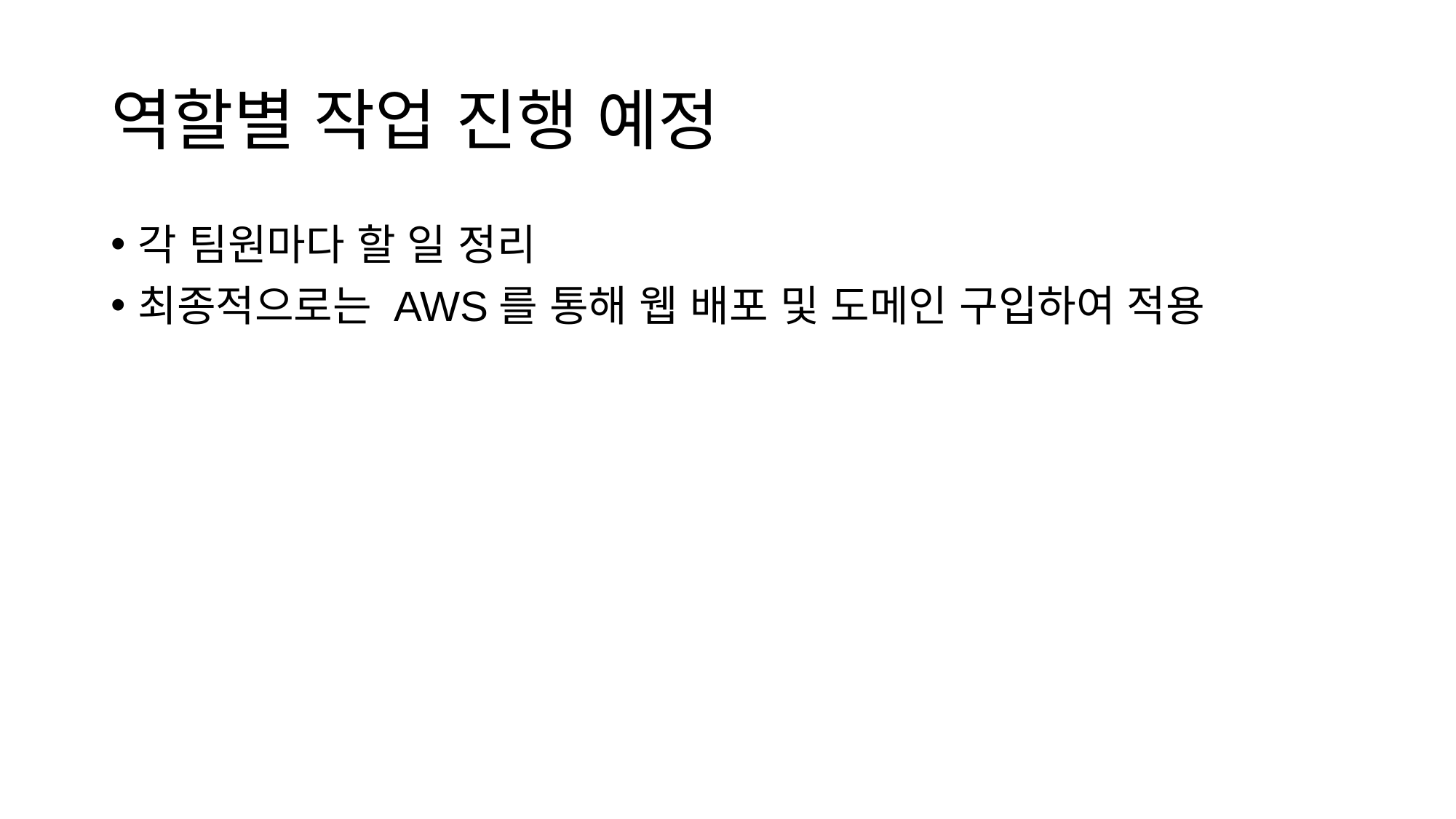

# 역할별 작업 진행 예정
각 팀원마다 할 일 정리
최종적으로는 AWS를 통해 웹 배포 및 도메인 구입하여 적용